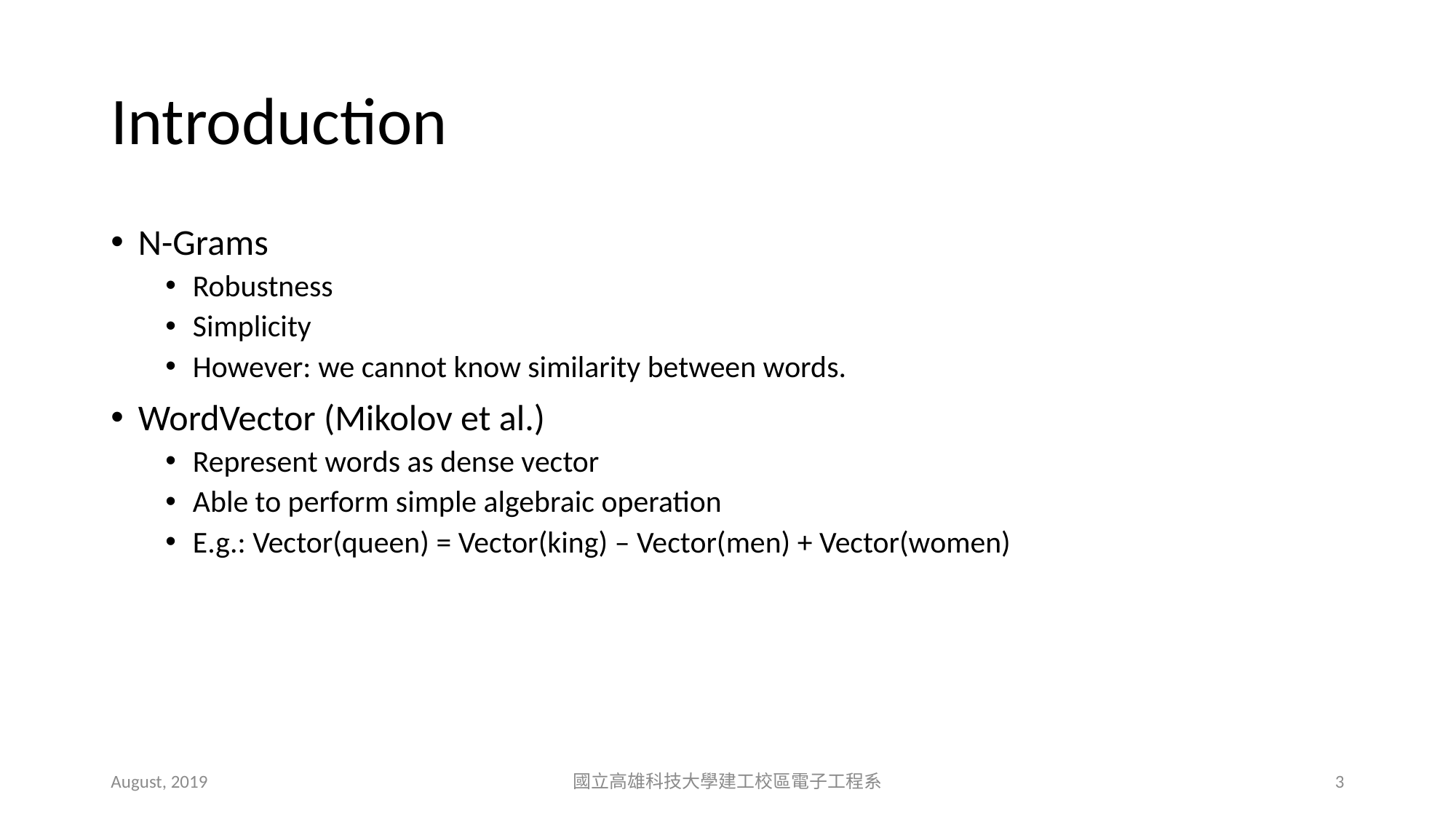

# Introduction
N-Grams
Robustness
Simplicity
However: we cannot know similarity between words.
WordVector (Mikolov et al.)
Represent words as dense vector
Able to perform simple algebraic operation
E.g.: Vector(queen) = Vector(king) – Vector(men) + Vector(women)
August, 2019
國立高雄科技大學建工校區電子工程系
3